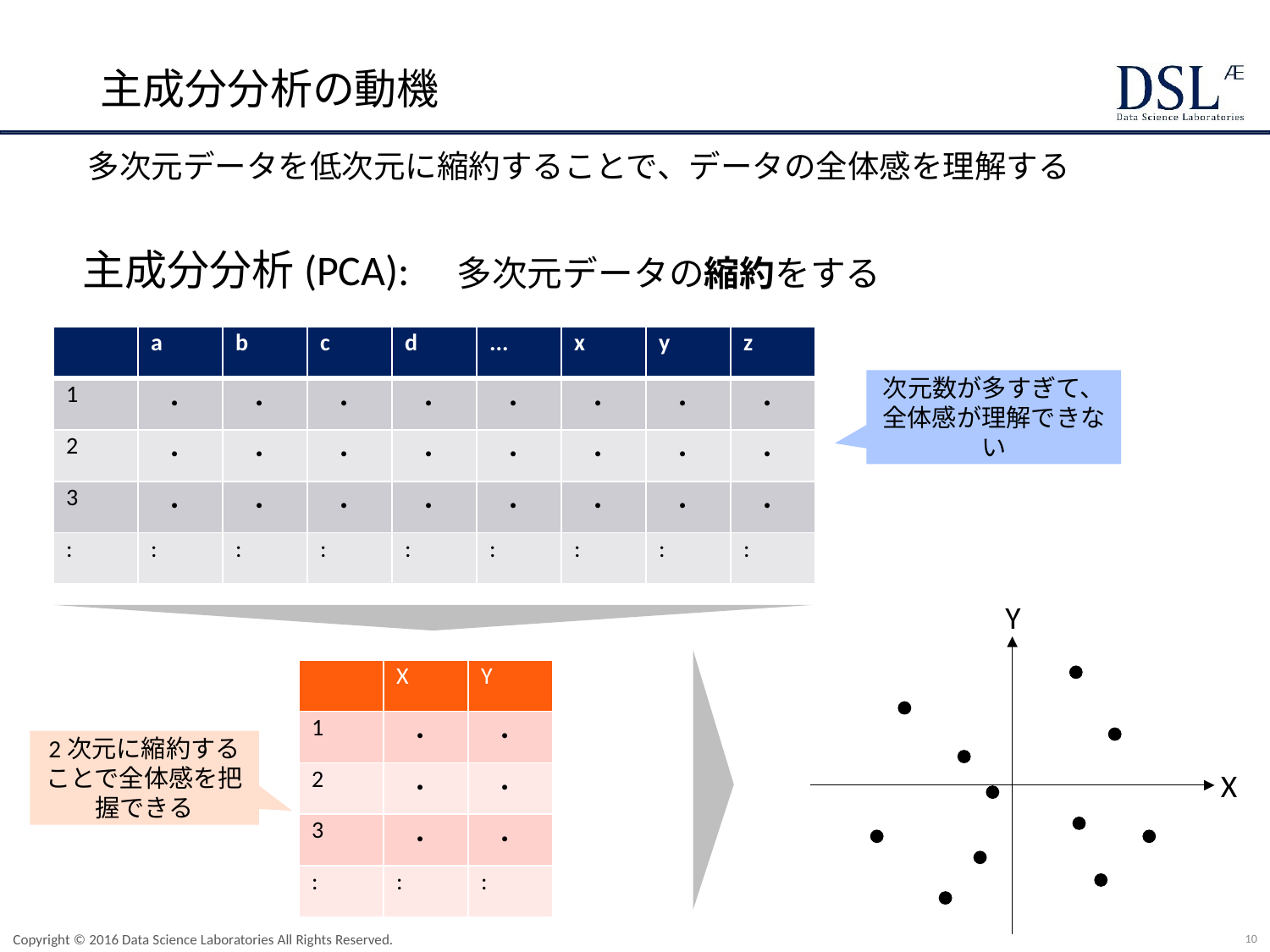

# 主成分分析の動機
多次元データを低次元に縮約することで、データの全体感を理解する
主成分分析(PCA):
多次元データの縮約をする
|  | a | b | c | d | ... | x | y | z |
| --- | --- | --- | --- | --- | --- | --- | --- | --- |
| 1 | ・ | ・ | ・ | ・ | ・ | ・ | ・ | ・ |
| 2 | ・ | ・ | ・ | ・ | ・ | ・ | ・ | ・ |
| 3 | ・ | ・ | ・ | ・ | ・ | ・ | ・ | ・ |
| : | : | : | : | : | : | : | : | : |
次元数が多すぎて、
全体感が理解できない
Y

X

|  | X | Y |
| --- | --- | --- |
| 1 | ・ | ・ |
| 2 | ・ | ・ |
| 3 | ・ | ・ |
| : | : | : |
2次元に縮約することで全体感を把握できる

10
Copyright © 2016 Data Science Laboratories All Rights Reserved.